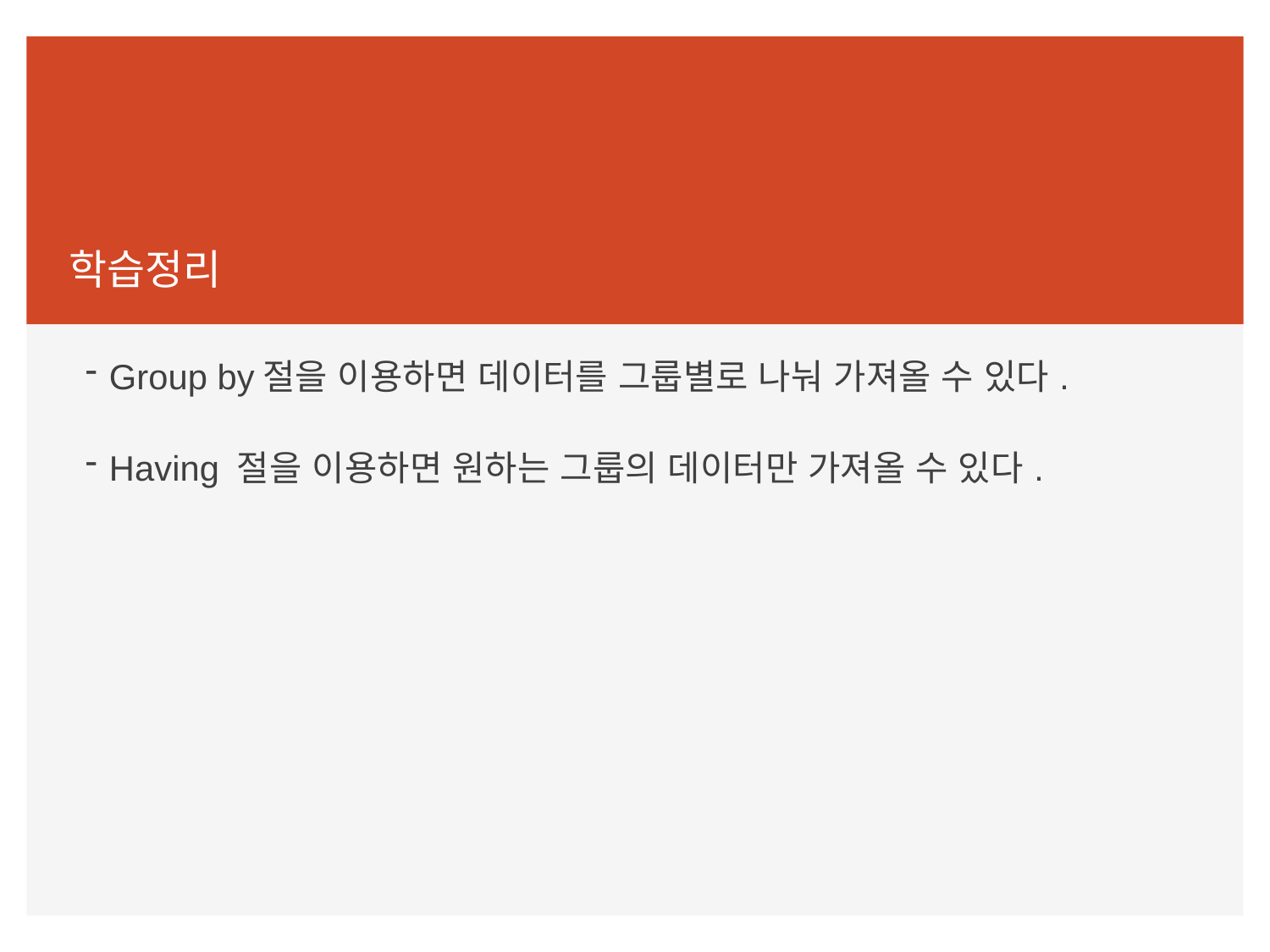

학습정리
Group by절을 이용하면 데이터를 그룹별로 나눠 가져올 수 있다.
Having 절을 이용하면 원하는 그룹의 데이터만 가져올 수 있다.